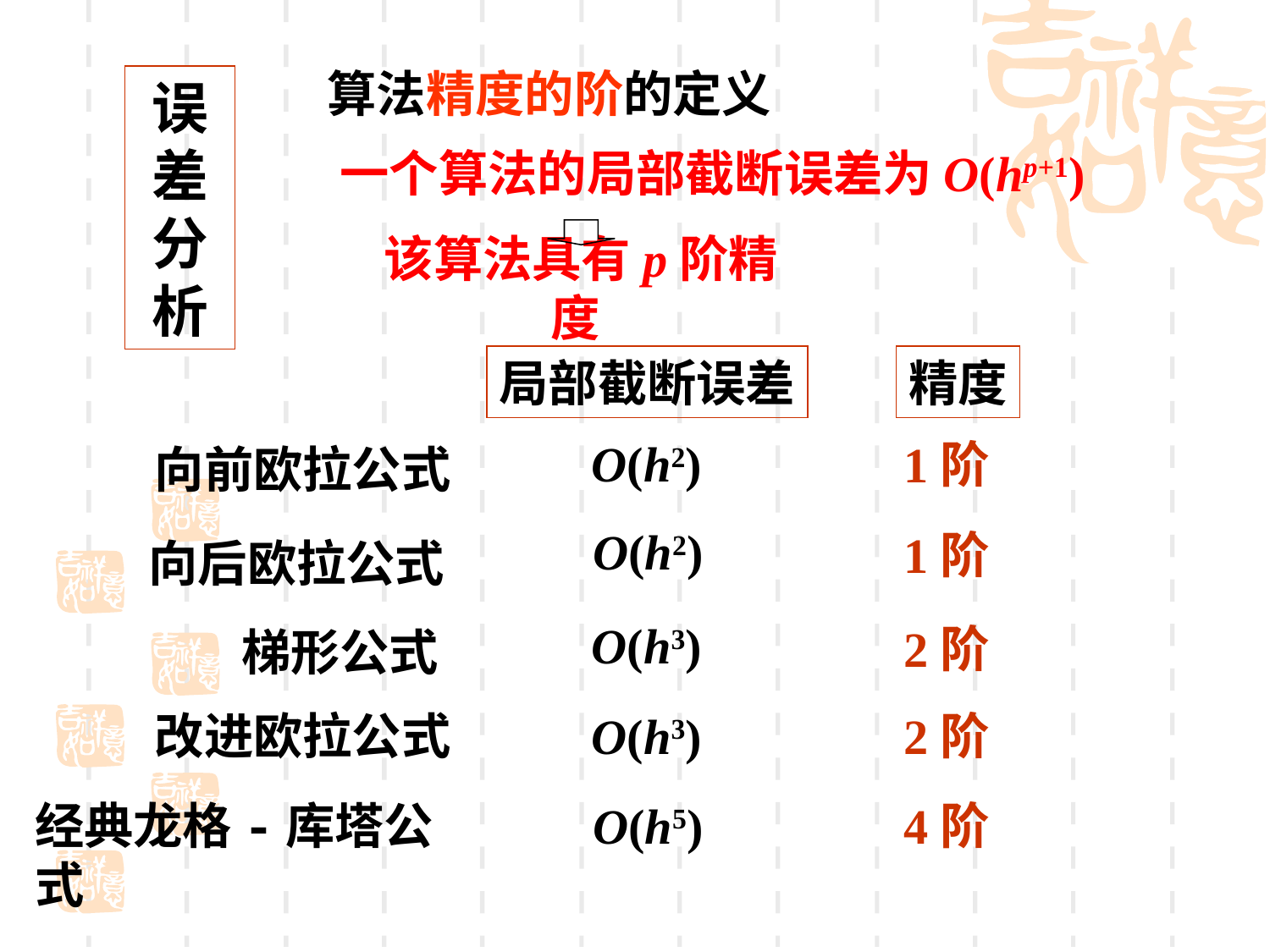

算法精度的阶的定义
误差分析
一个算法的局部截断误差为O(hp+1)

该算法具有p阶精度
局部截断误差
精度
O(h2)
1阶
向前欧拉公式
O(h2)
1阶
向后欧拉公式
O(h3)
2阶
梯形公式
改进欧拉公式
O(h3)
2阶
经典龙格-库塔公式
O(h5)
4阶